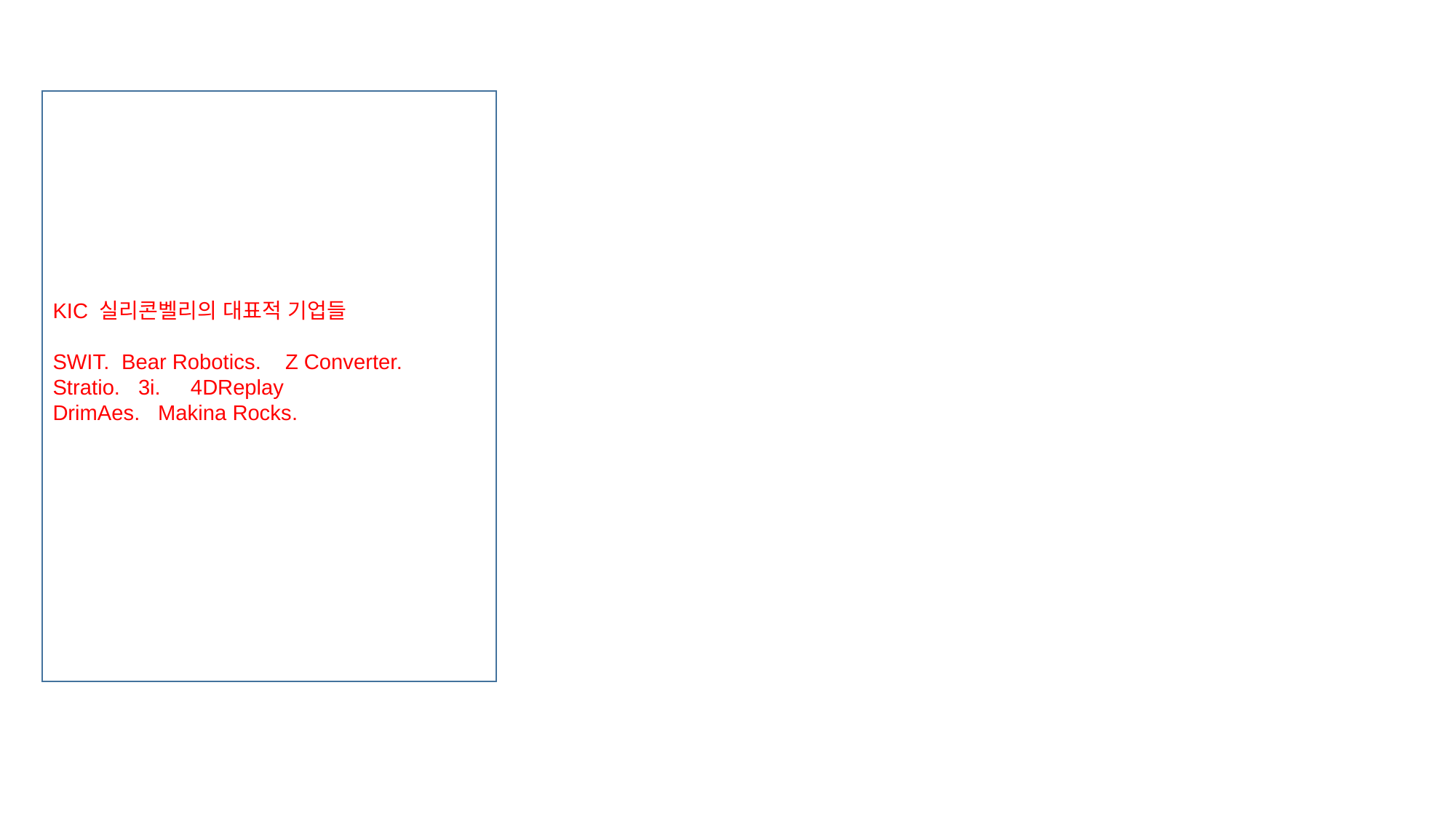

KIC 실리콘벨리의 대표적 기업들

SWIT.  Bear Robotics.    Z Converter.
Stratio.   3i.     4DReplay
DrimAes.   Makina Rocks.